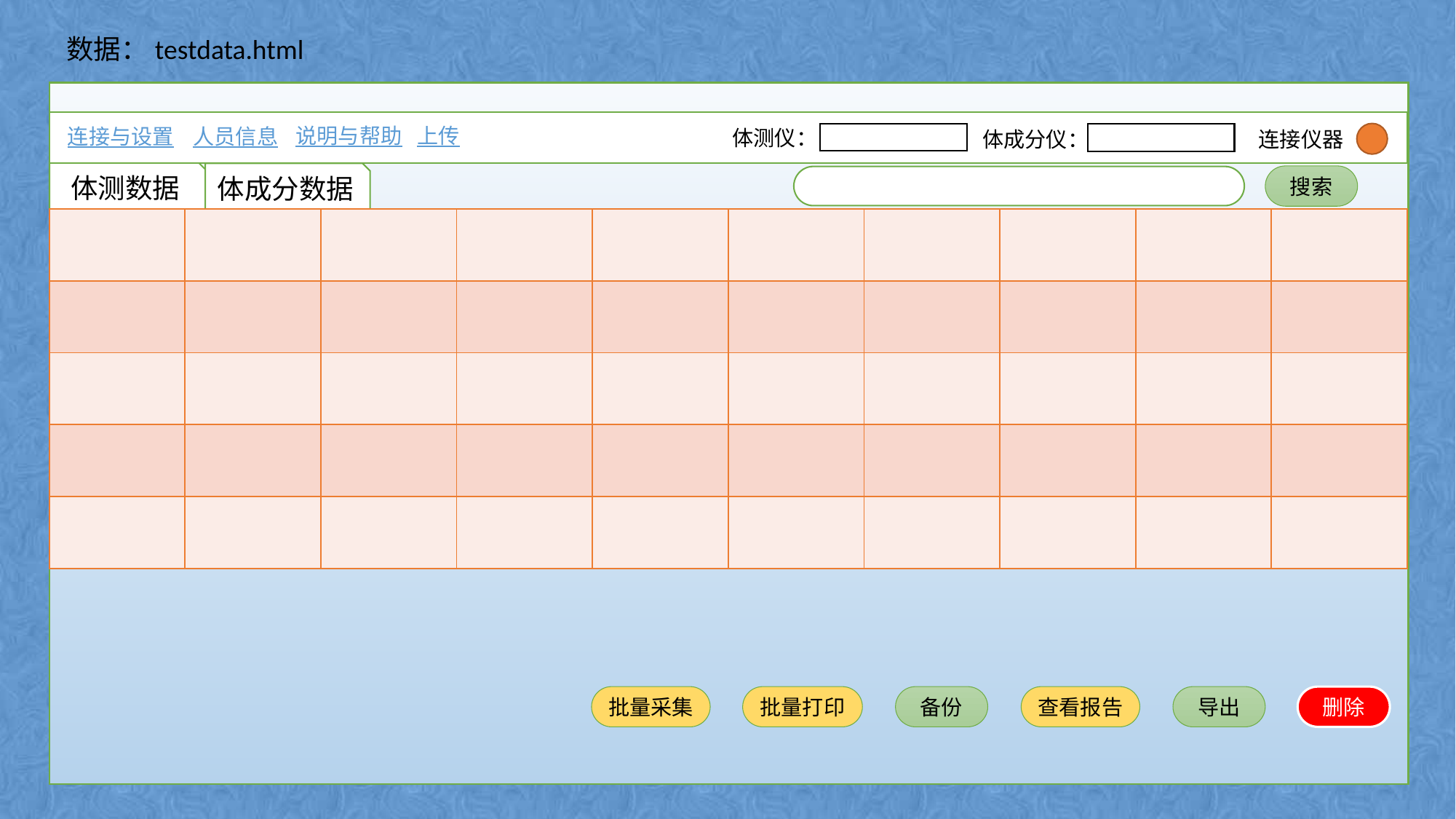

数据：testdata.html

说明与帮助
上传
连接与设置
人员信息
体测仪：
体成分仪：
连接仪器

体测数据
体成分数据
搜索

|  |  |  |  |  |  |  |  |  |  |
| --- | --- | --- | --- | --- | --- | --- | --- | --- | --- |
|  |  |  |  |  |  |  |  |  |  |
|  |  |  |  |  |  |  |  |  |  |
|  |  |  |  |  |  |  |  |  |  |
|  |  |  |  |  |  |  |  |  |  |
批量采集
批量打印
备份
查看报告
导出
删除